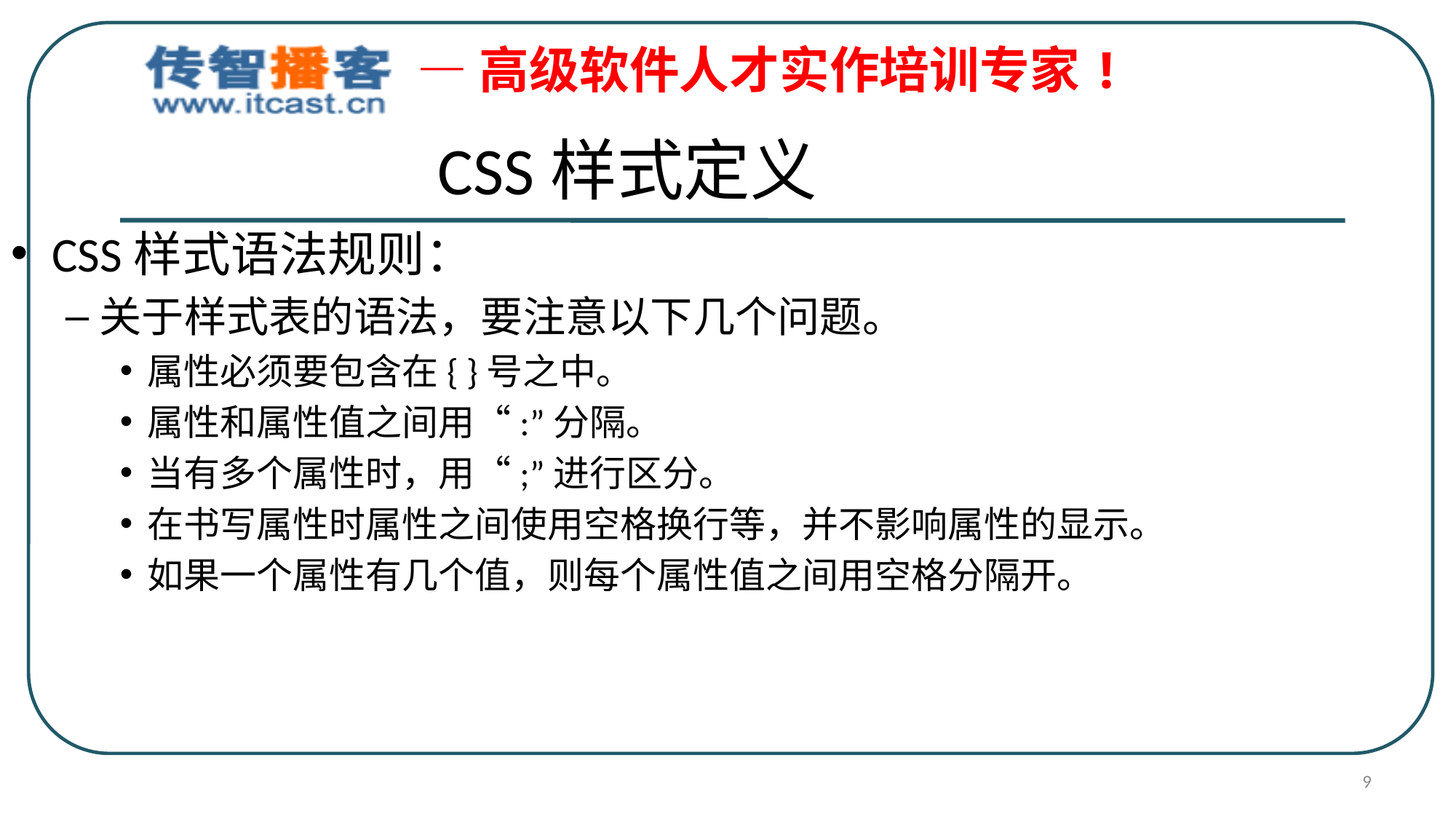

CSS样式定义
CSS样式语法规则：
关于样式表的语法，要注意以下几个问题。
属性必须要包含在{ }号之中。
属性和属性值之间用“:”分隔。
当有多个属性时，用“;”进行区分。
在书写属性时属性之间使用空格换行等，并不影响属性的显示。
如果一个属性有几个值，则每个属性值之间用空格分隔开。
9